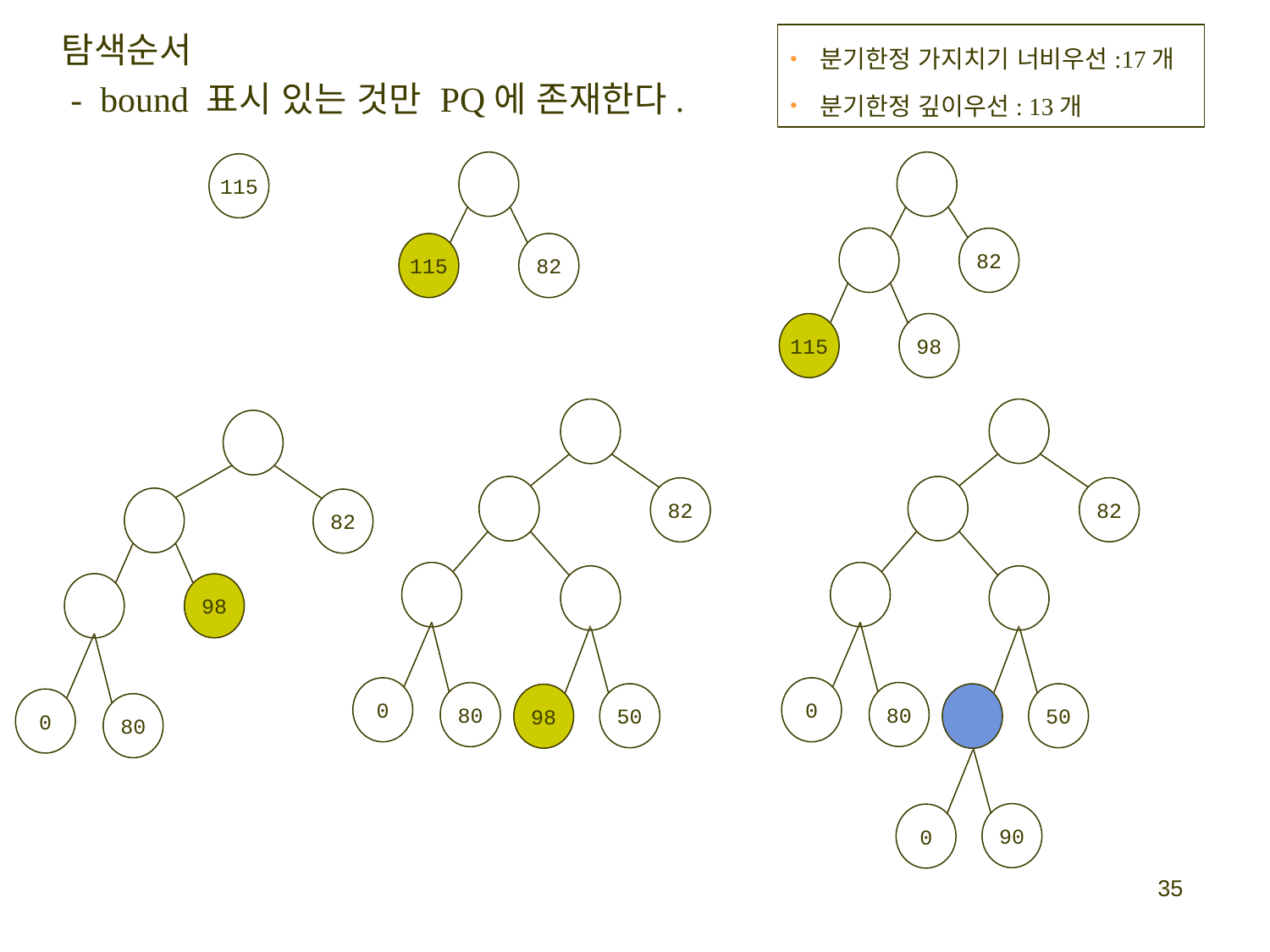

탐색순서
 -  bound 표시 있는 것만 PQ에 존재한다.
분기한정 가지치기 너비우선:17개
분기한정 깊이우선: 13개

115

82
115
82
115
98

82
82

82

98
0
0
80
80
50
50

98
0
80
90
0
35